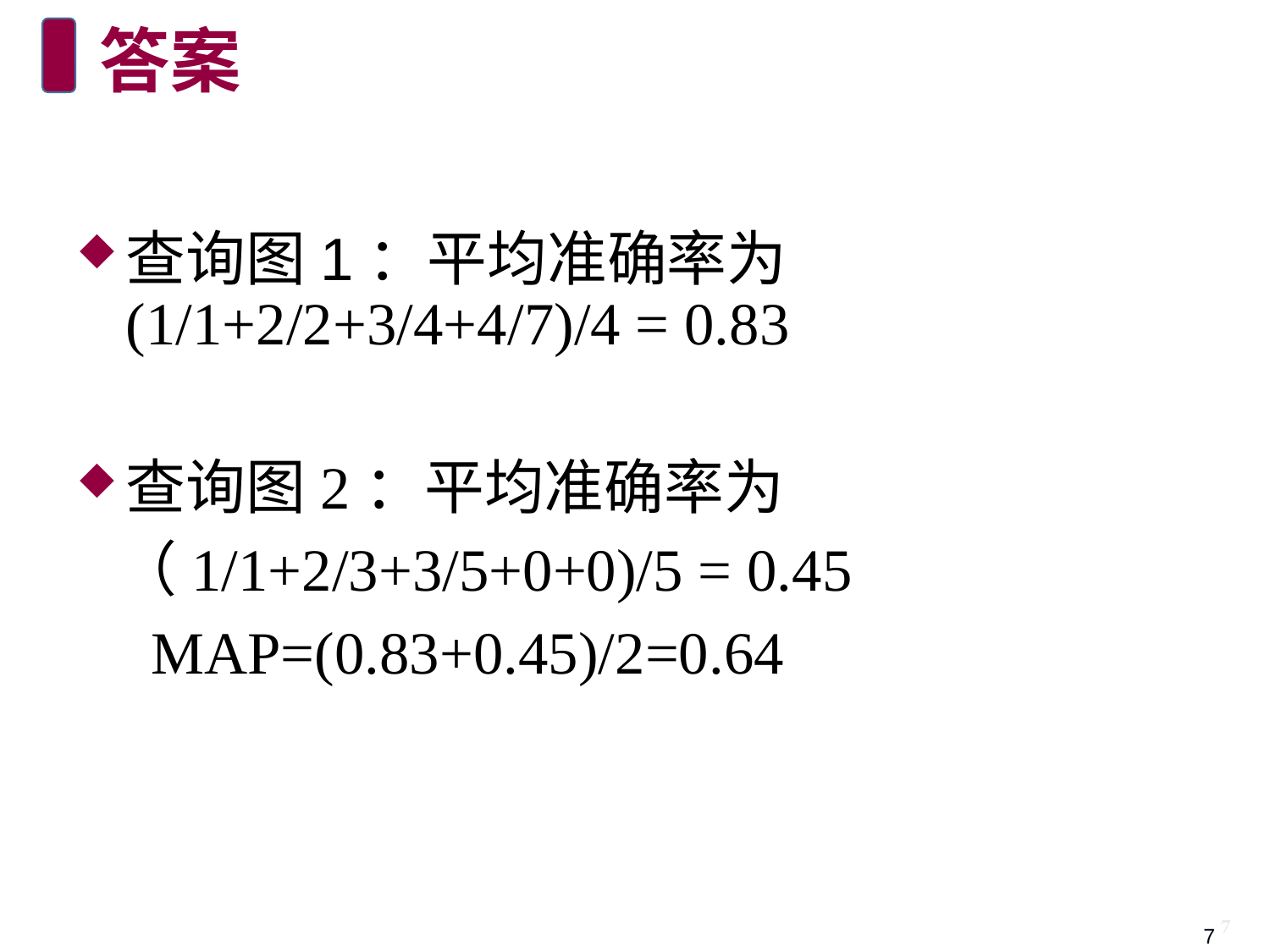

# 答案
查询图1：平均准确率为(1/1+2/2+3/4+4/7)/4 = 0.83

查询图2：平均准确率为
  （1/1+2/3+3/5+0+0)/5 = 0.45
     MAP=(0.83+0.45)/2=0.64

7
7